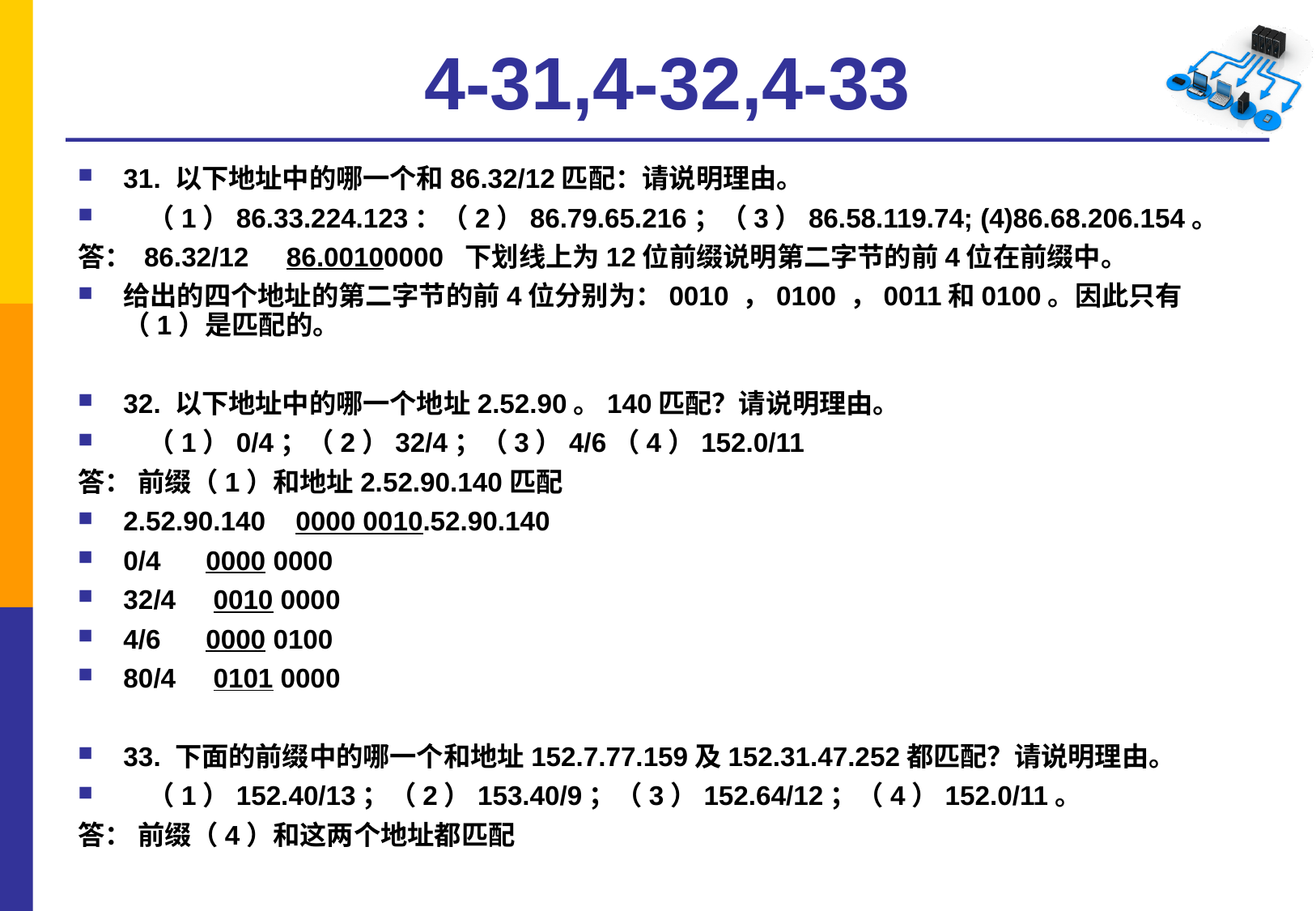

4-31,4-32,4-33
31. 以下地址中的哪一个和86.32/12匹配：请说明理由。
   （1）86.33.224.123：（2）86.79.65.216；（3）86.58.119.74; (4)86.68.206.154。
答： 86.32/12     86.00100000  下划线上为12位前缀说明第二字节的前4位在前缀中。
给出的四个地址的第二字节的前4位分别为：0010 ，0100 ，0011和0100。因此只有（1）是匹配的。

32. 以下地址中的哪一个地址2.52.90。140匹配？请说明理由。
   （1）0/4；（2）32/4；（3）4/6（4）152.0/11
答： 前缀（1）和地址2.52.90.140匹配
2.52.90.140    0000 0010.52.90.140
0/4      0000 0000
32/4     0010 0000
4/6      0000 0100
80/4     0101 0000

33. 下面的前缀中的哪一个和地址152.7.77.159及152.31.47.252都匹配？请说明理由。
   （1）152.40/13；（2）153.40/9；（3）152.64/12；（4）152.0/11。
答： 前缀（4）和这两个地址都匹配